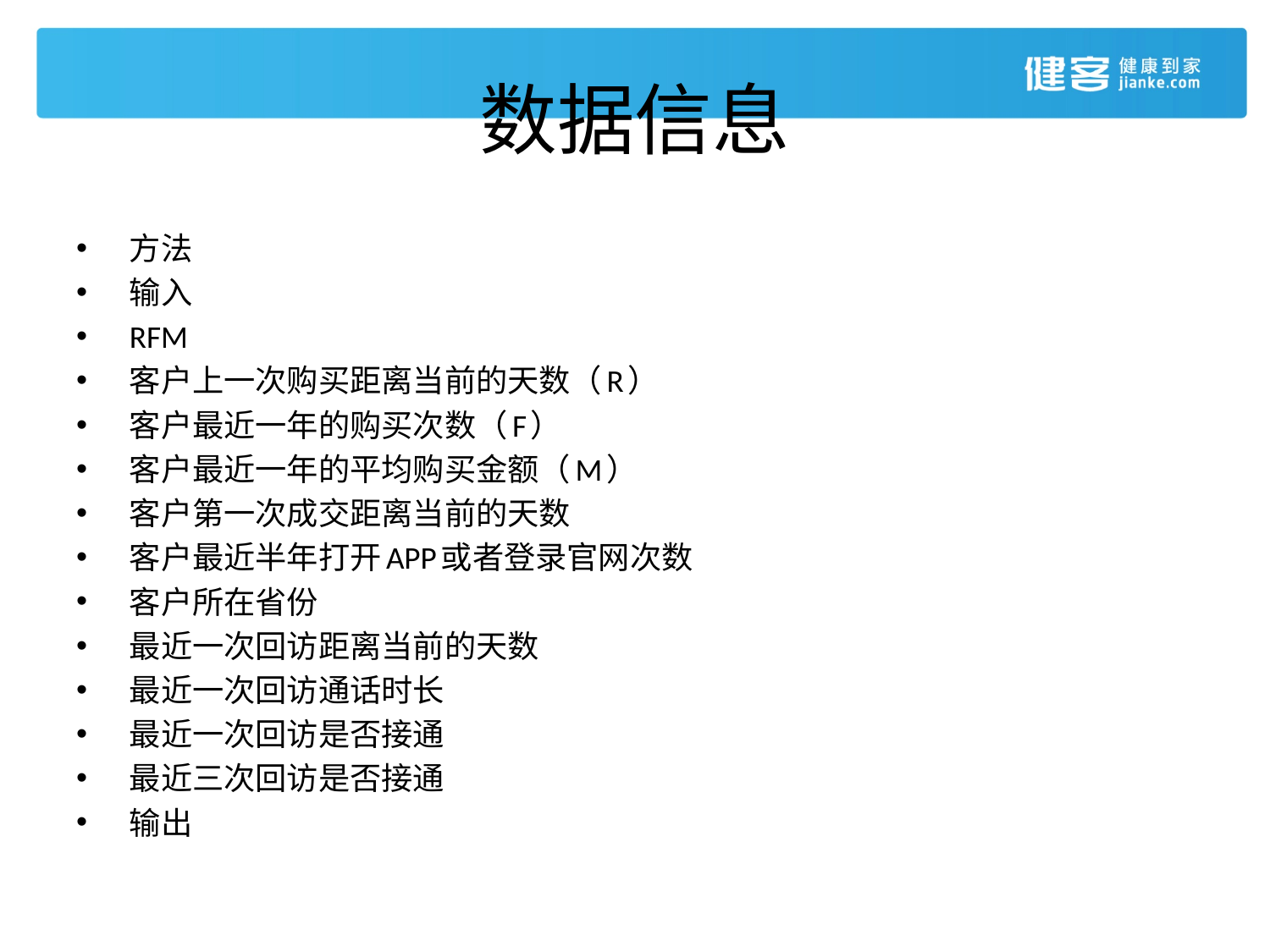

# 数据信息
方法
输入
RFM
客户上一次购买距离当前的天数（R）
客户最近一年的购买次数（F）
客户最近一年的平均购买金额（M）
客户第一次成交距离当前的天数
客户最近半年打开APP或者登录官网次数
客户所在省份
最近一次回访距离当前的天数
最近一次回访通话时长
最近一次回访是否接通
最近三次回访是否接通
输出